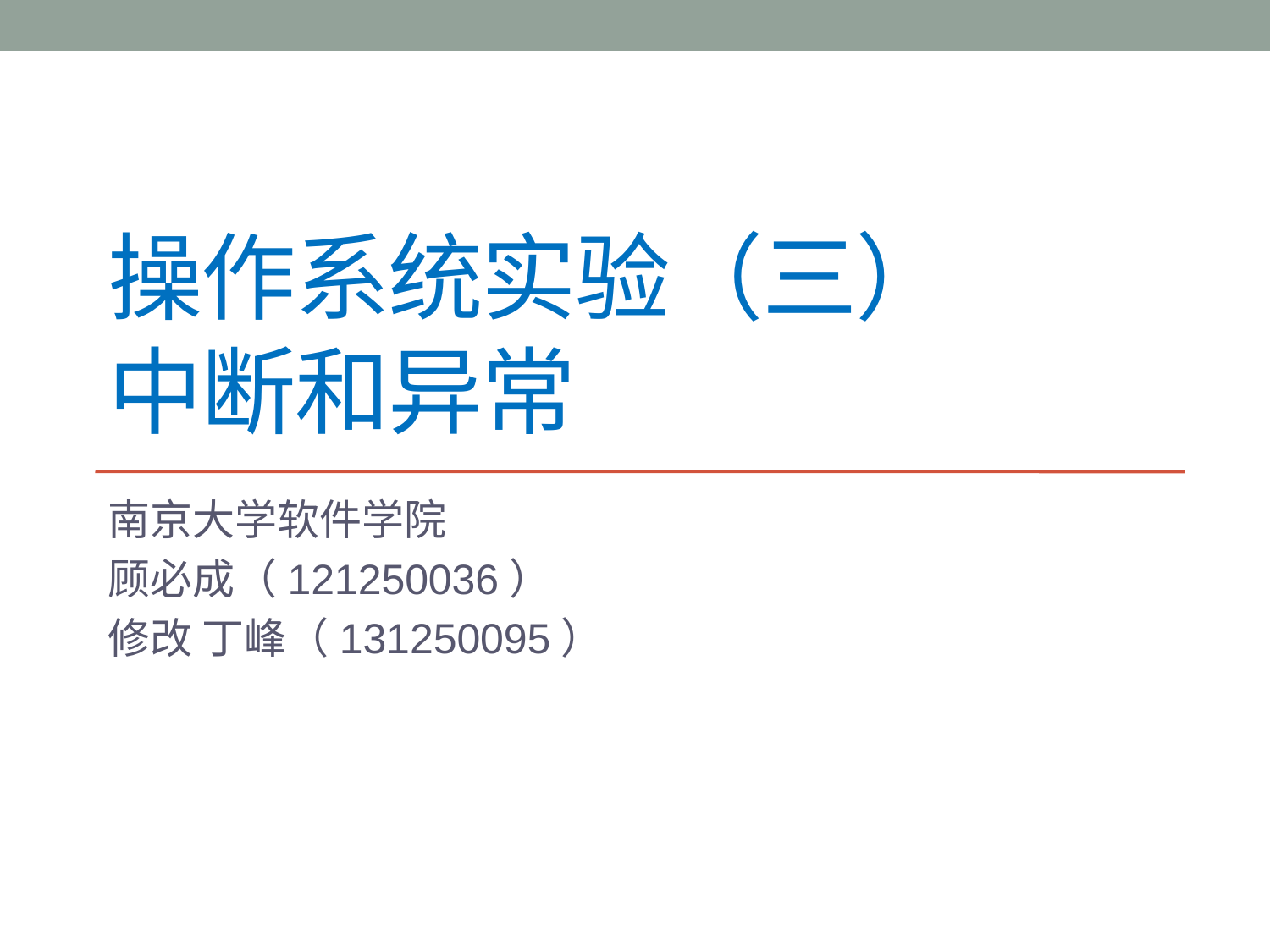

# 操作系统实验（三） 中断和异常
南京大学软件学院
顾必成（121250036）
修改 丁峰（131250095）